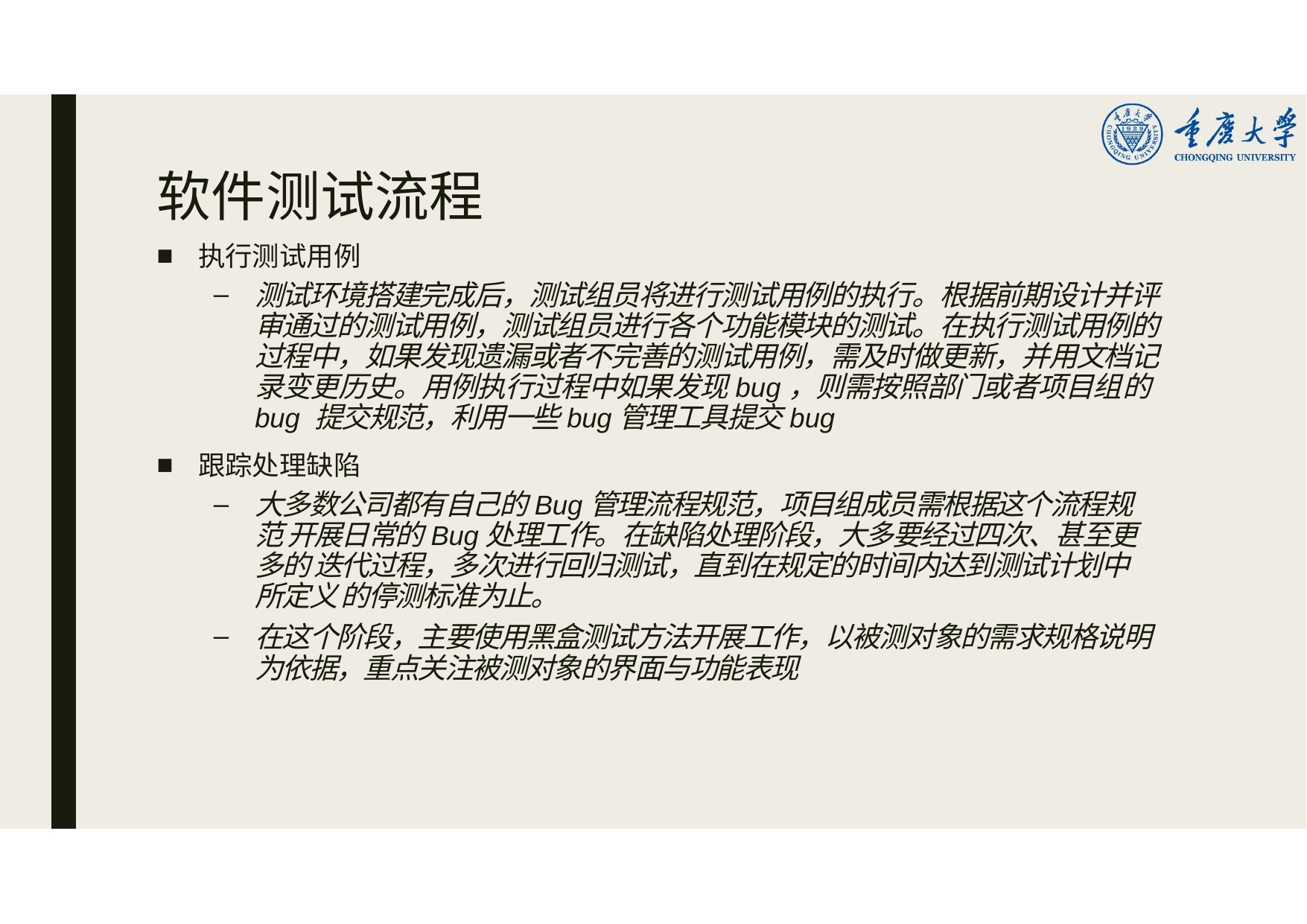

# 软件测试流程
执行测试用例
测试环境搭建完成后，测试组员将进行测试用例的执行。根据前期设计并评 审通过的测试用例，测试组员进行各个功能模块的测试。在执行测试用例的 过程中，如果发现遗漏或者不完善的测试用例，需及时做更新，并用文档记 录变更历史。用例执行过程中如果发现bug，则需按照部门或者项目组的bug 提交规范，利用一些bug管理工具提交bug
跟踪处理缺陷
大多数公司都有自己的Bug管理流程规范，项目组成员需根据这个流程规范 开展日常的Bug处理工作。在缺陷处理阶段，大多要经过四次、甚至更多的 迭代过程，多次进行回归测试，直到在规定的时间内达到测试计划中所定义 的停测标准为止。
在这个阶段，主要使用黑盒测试方法开展工作，以被测对象的需求规格说明 为依据，重点关注被测对象的界面与功能表现